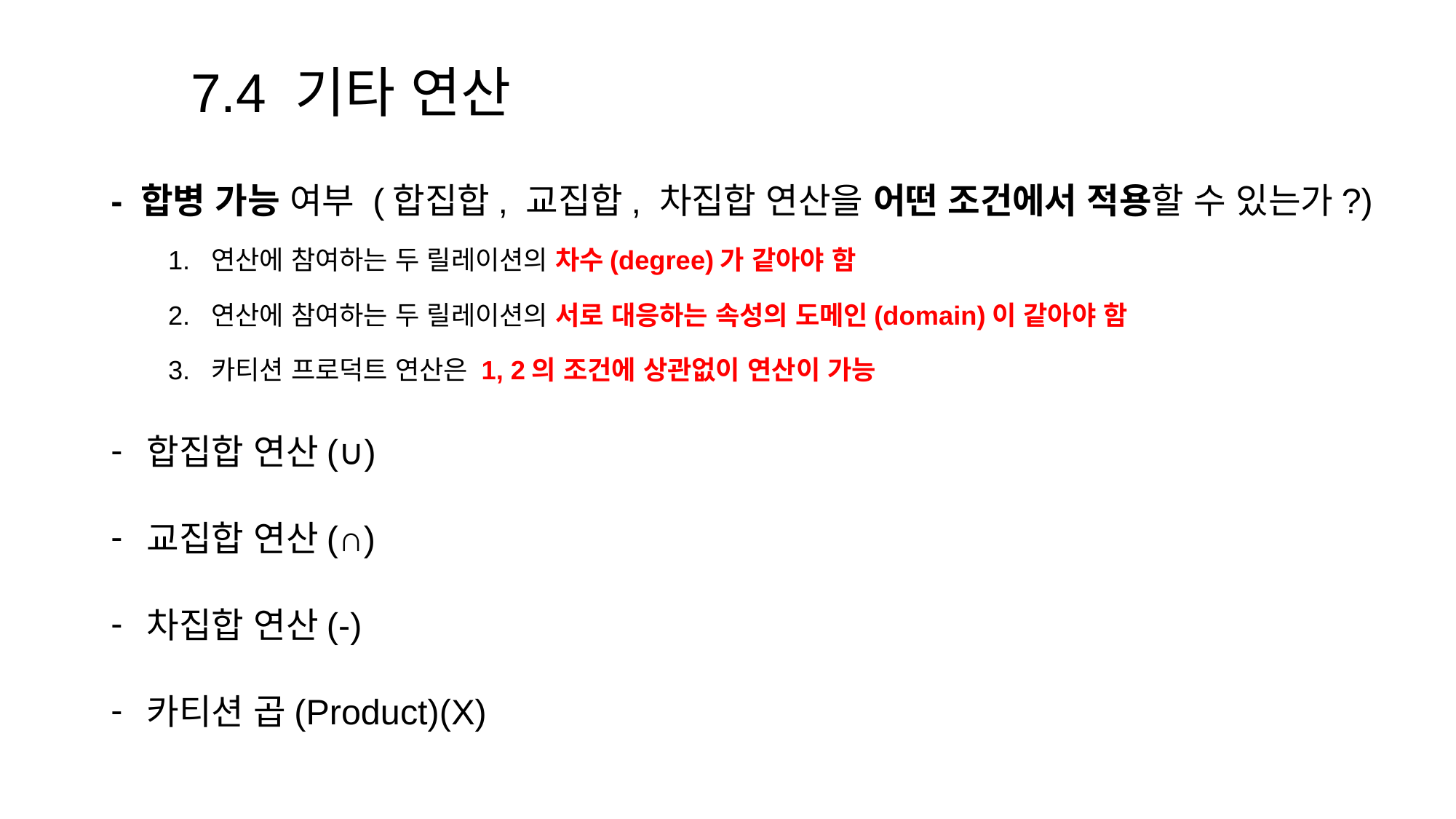

7.4 기타 연산
- 합병 가능 여부 (합집합, 교집합, 차집합 연산을 어떤 조건에서 적용할 수 있는가?)
연산에 참여하는 두 릴레이션의 차수(degree)가 같아야 함
연산에 참여하는 두 릴레이션의 서로 대응하는 속성의 도메인(domain)이 같아야 함
카티션 프로덕트 연산은 1, 2의 조건에 상관없이 연산이 가능
합집합 연산(∪)
교집합 연산(∩)
차집합 연산(-)
카티션 곱(Product)(Χ)